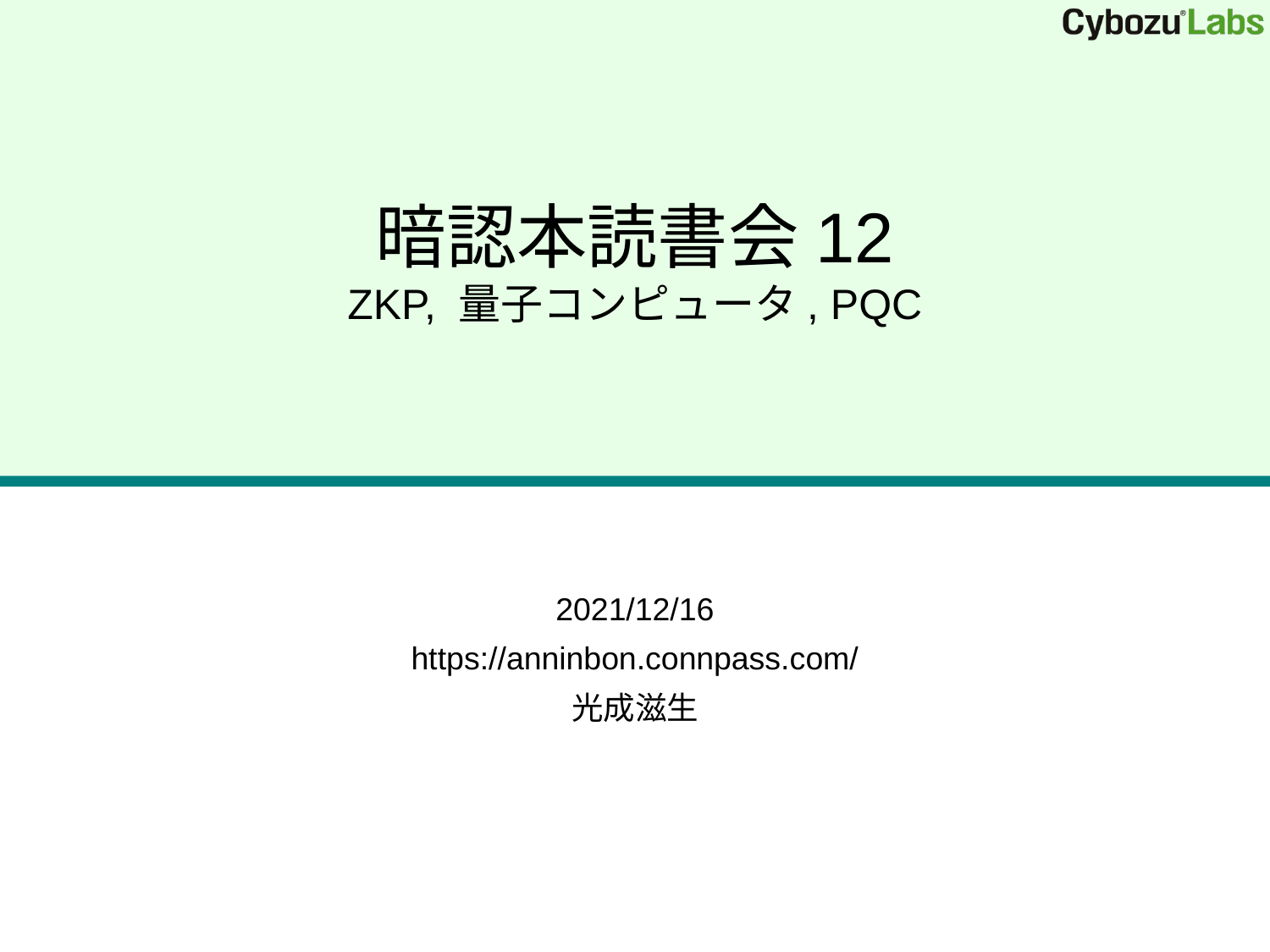

# 暗認本読書会12 ZKP, 量子コンピュータ, PQC
2021/12/16
https://anninbon.connpass.com/
光成滋生